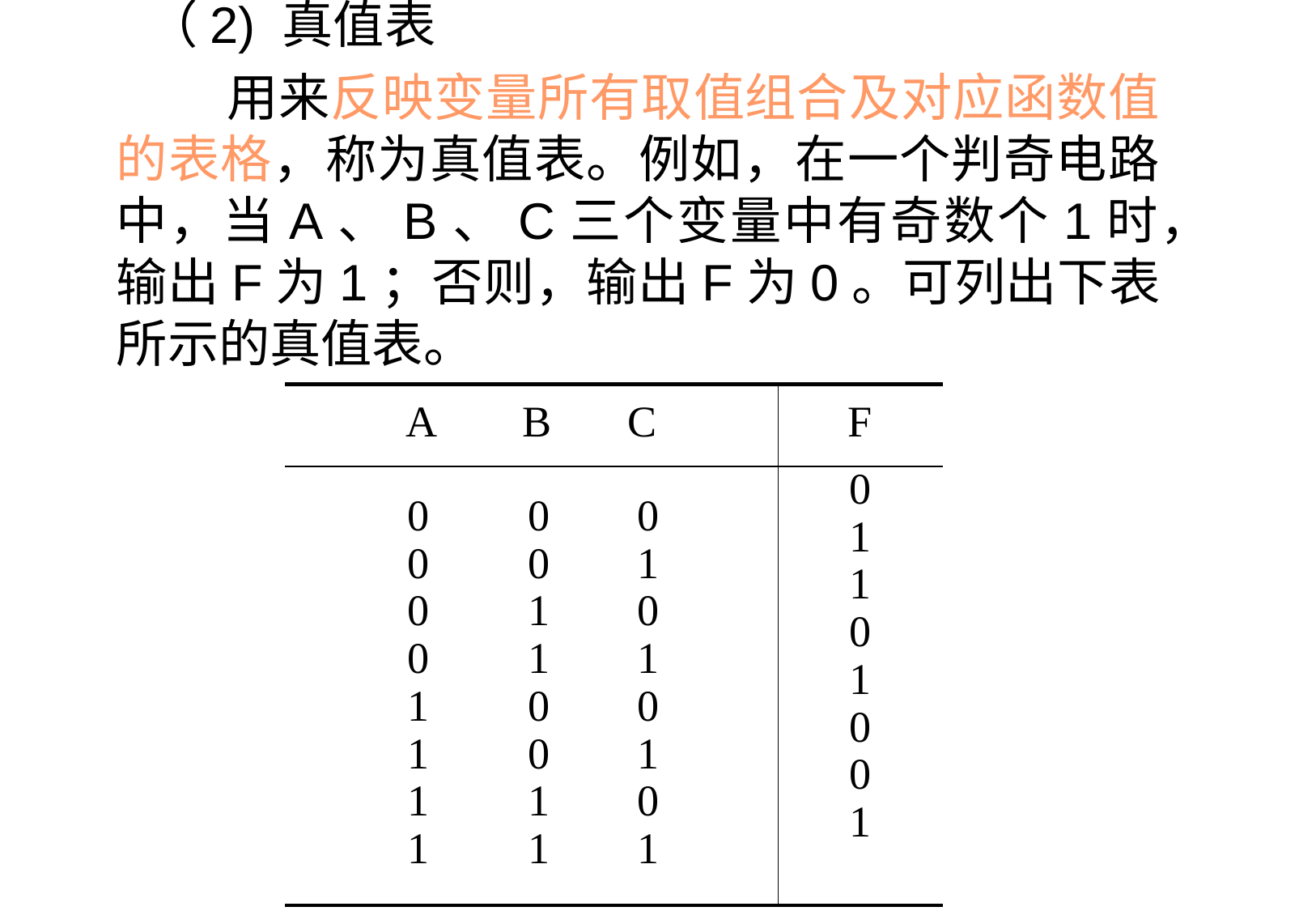

（2) 真值表
            用来反映变量所有取值组合及对应函数值的表格，称为真值表。例如，在一个判奇电路中，当A、B、C三个变量中有奇数个1时，输出F为1；否则，输出F为0。可列出下表所示的真值表。
| A B C | F |
| --- | --- |
| 0 0 0 0 0 1 0 1 0 0 1 1 1 0 0 1 0 1 1 1 0 1 1 1 | 0 1 1 0 1 0 0 1 |